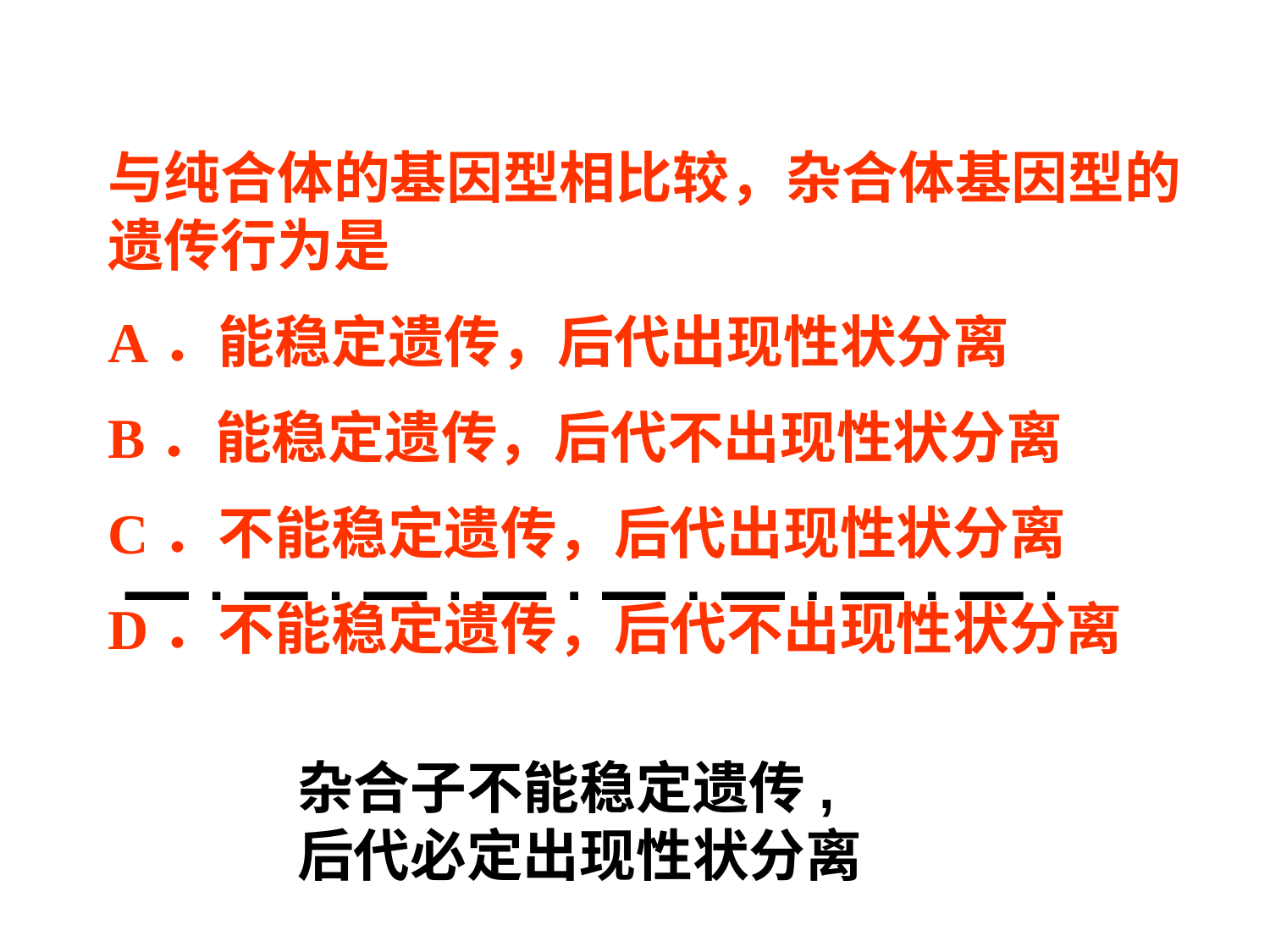

与纯合体的基因型相比较，杂合体基因型的遗传行为是
A．能稳定遗传，后代出现性状分离
B．能稳定遗传，后代不出现性状分离
C．不能稳定遗传，后代出现性状分离
D．不能稳定遗传，后代不出现性状分离

杂合子不能稳定遗传,后代必定出现性状分离